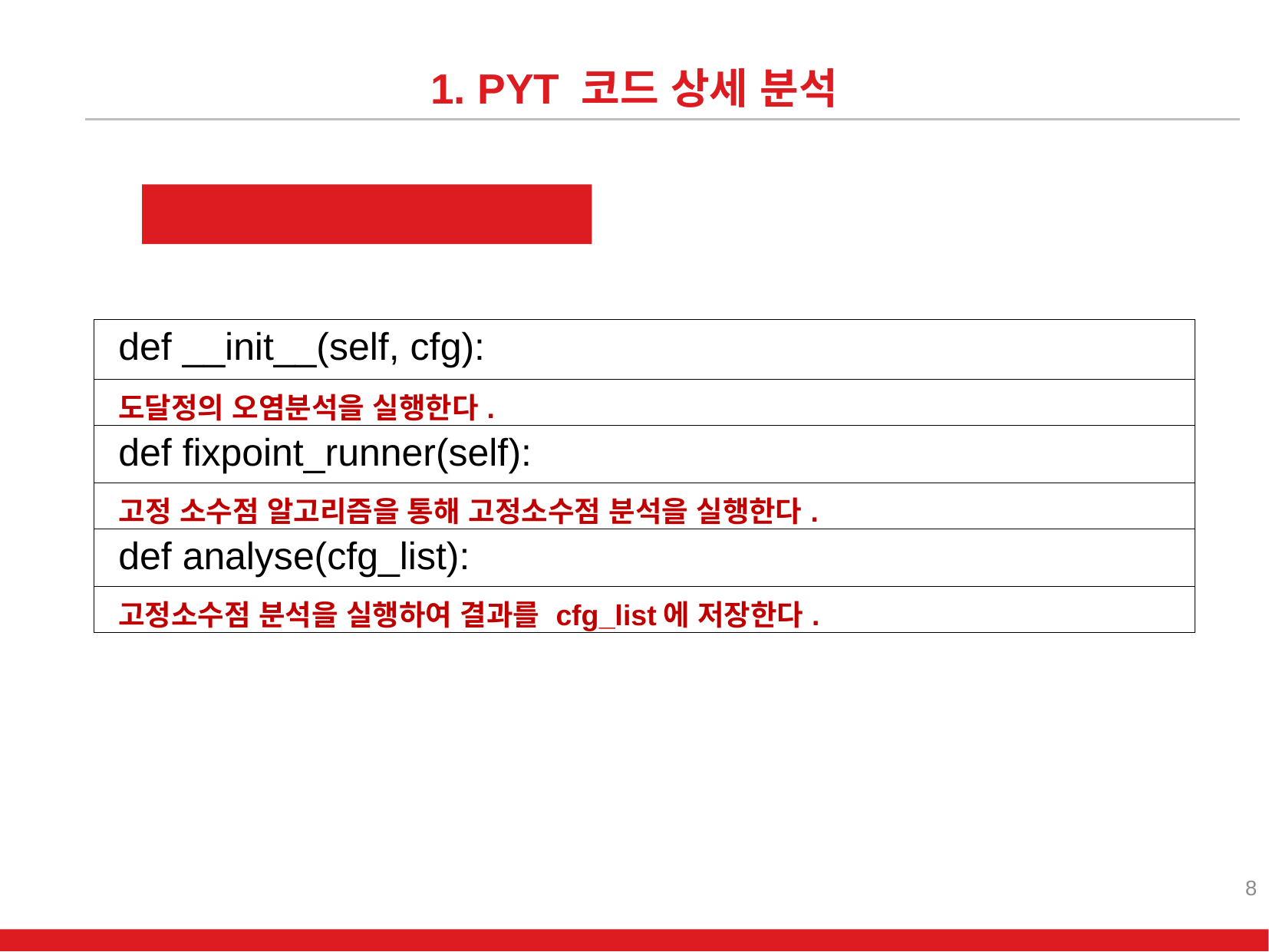

1. PYT 코드 상세 분석
fixed_point.py
| def \_\_init\_\_(self, cfg): |
| --- |
| 도달정의 오염분석을 실행한다. |
| def fixpoint\_runner(self): |
| 고정 소수점 알고리즘을 통해 고정소수점 분석을 실행한다. |
| def analyse(cfg\_list): |
| 고정소수점 분석을 실행하여 결과를 cfg\_list에 저장한다. |
8